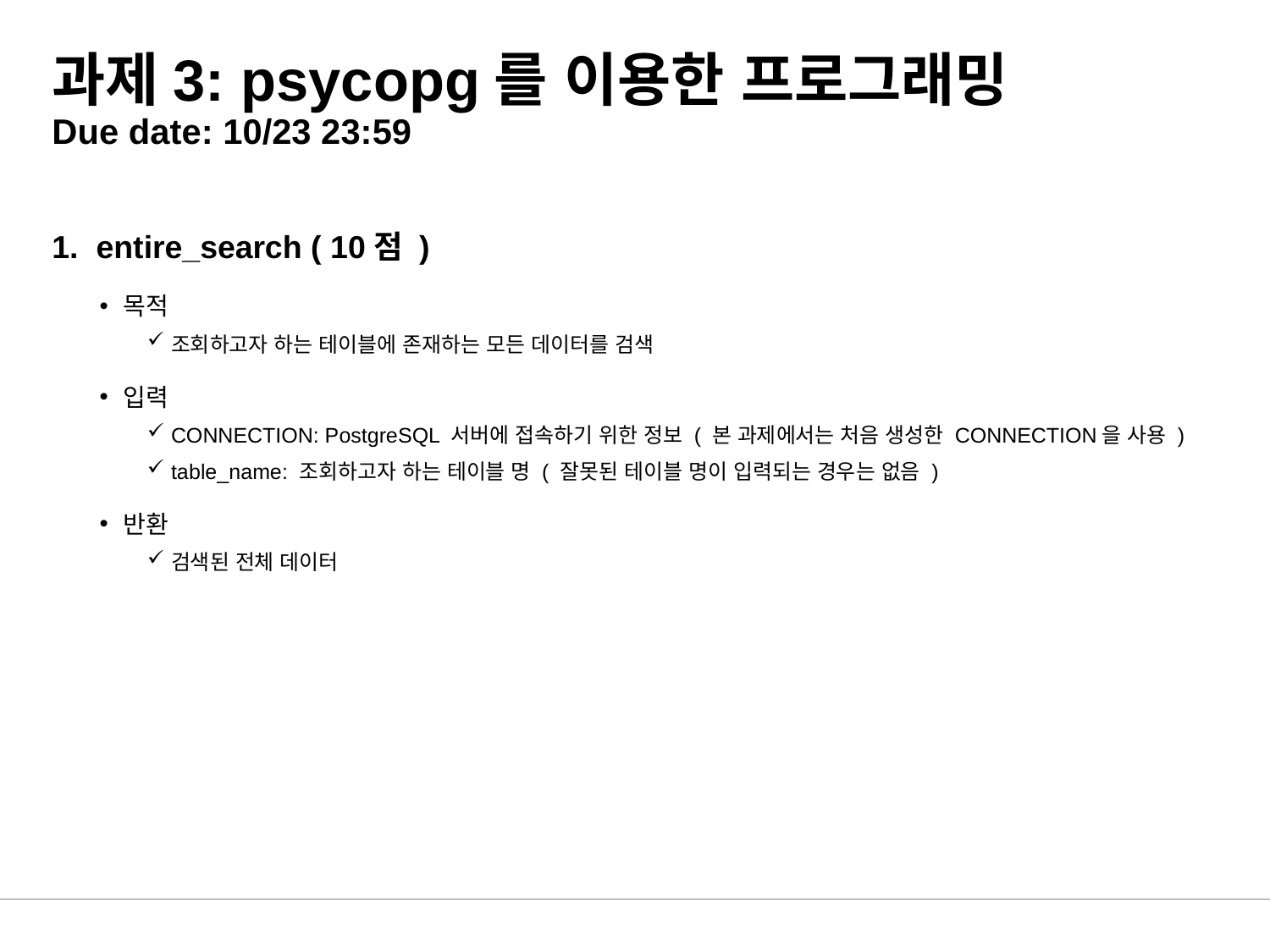

# 과제3: psycopg를 이용한 프로그래밍 Due date: 10/23 23:59
1.  entire_search ( 10점 )
목적
조회하고자 하는 테이블에 존재하는 모든 데이터를 검색
입력
CONNECTION: PostgreSQL 서버에 접속하기 위한 정보 ( 본 과제에서는 처음 생성한 CONNECTION을 사용 )
table_name: 조회하고자 하는 테이블 명 ( 잘못된 테이블 명이 입력되는 경우는 없음 )
반환
검색된 전체 데이터